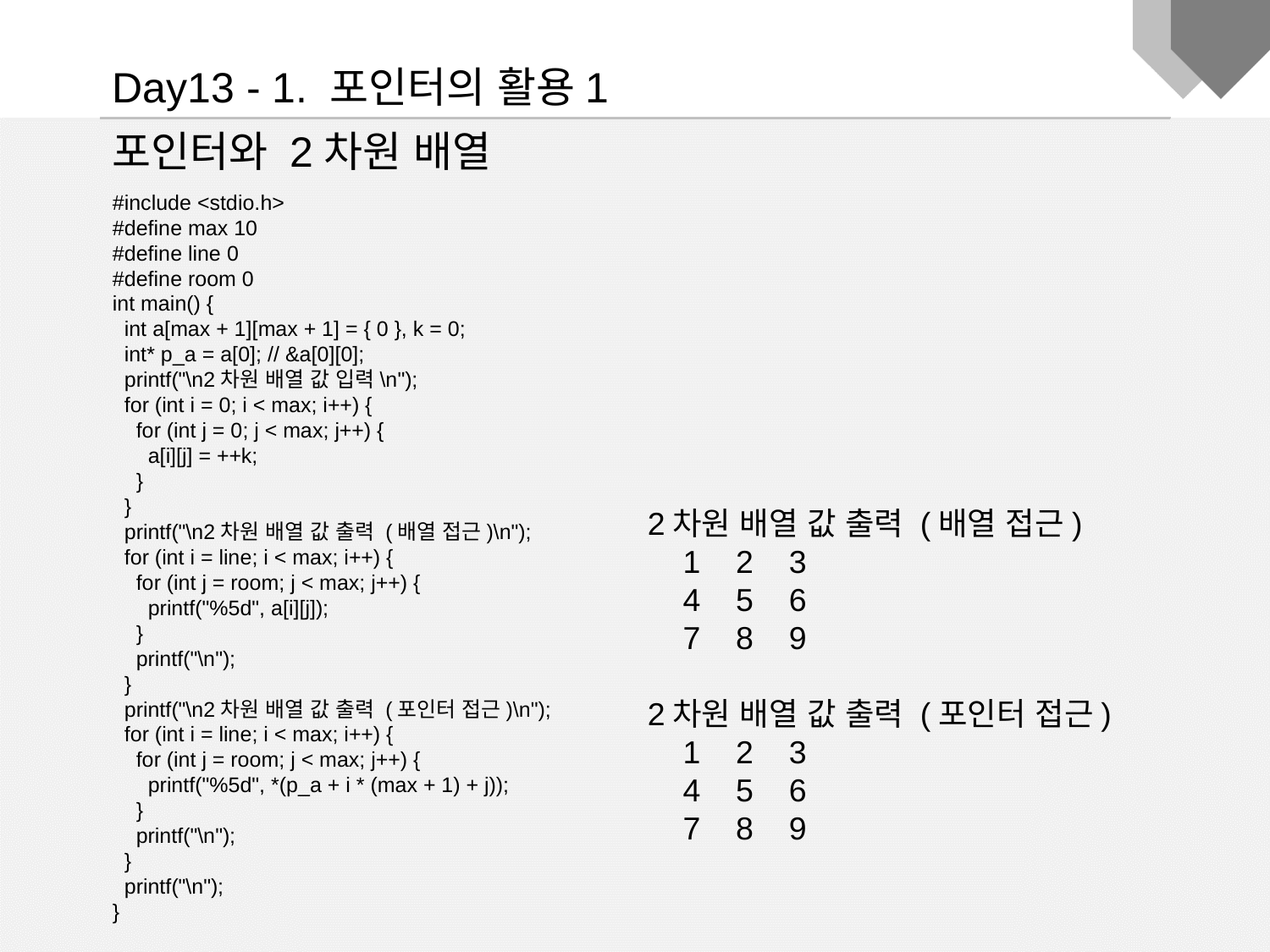

Day13 - 1. 포인터의 활용1
포인터와 2차원 배열
#include <stdio.h>
#define max 10
#define line 0
#define room 0
int main() {
  int a[max + 1][max + 1] = { 0 }, k = 0;
  int* p_a = a[0]; // &a[0][0];
  printf("\n2차원 배열 값 입력\n");
  for (int i = 0; i < max; i++) {
    for (int j = 0; j < max; j++) {
      a[i][j] = ++k;
    }
  }
  printf("\n2차원 배열 값 출력 (배열 접근)\n");
  for (int i = line; i < max; i++) {
    for (int j = room; j < max; j++) {
      printf("%5d", a[i][j]);
    }
    printf("\n");
  }
  printf("\n2차원 배열 값 출력 (포인터 접근)\n");
  for (int i = line; i < max; i++) {
    for (int j = room; j < max; j++) {
      printf("%5d", *(p_a + i * (max + 1) + j));
    }
    printf("\n");
  }
  printf("\n");
}
2차원 배열 값 출력 (배열 접근)
    1    2    3
    4    5    6
    7    8    9

2차원 배열 값 출력 (포인터 접근)
    1    2    3
    4    5    6
    7    8    9